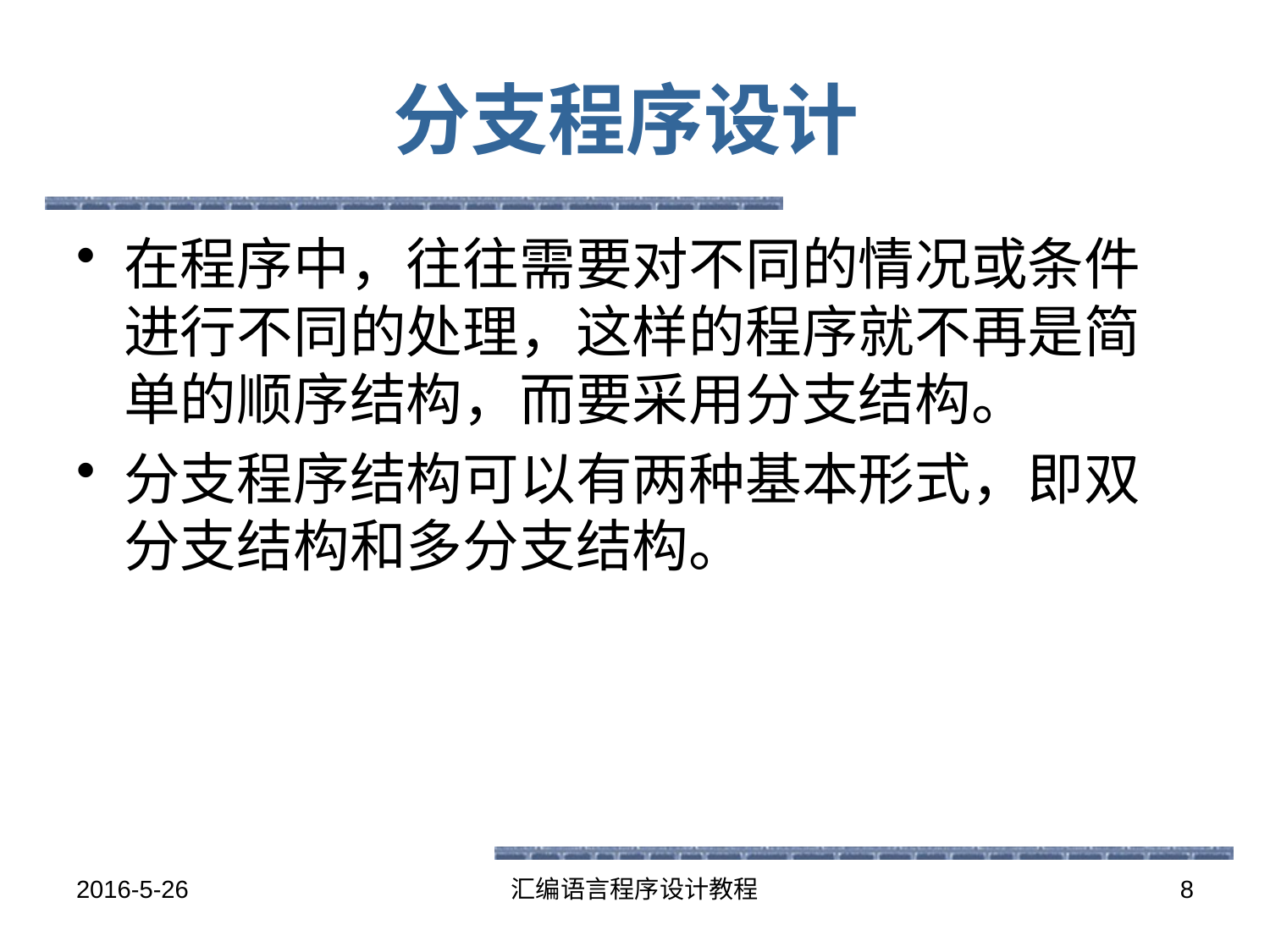

# 分支程序设计
在程序中，往往需要对不同的情况或条件进行不同的处理，这样的程序就不再是简单的顺序结构，而要采用分支结构。
分支程序结构可以有两种基本形式，即双分支结构和多分支结构。
2016-5-26
汇编语言程序设计教程
8